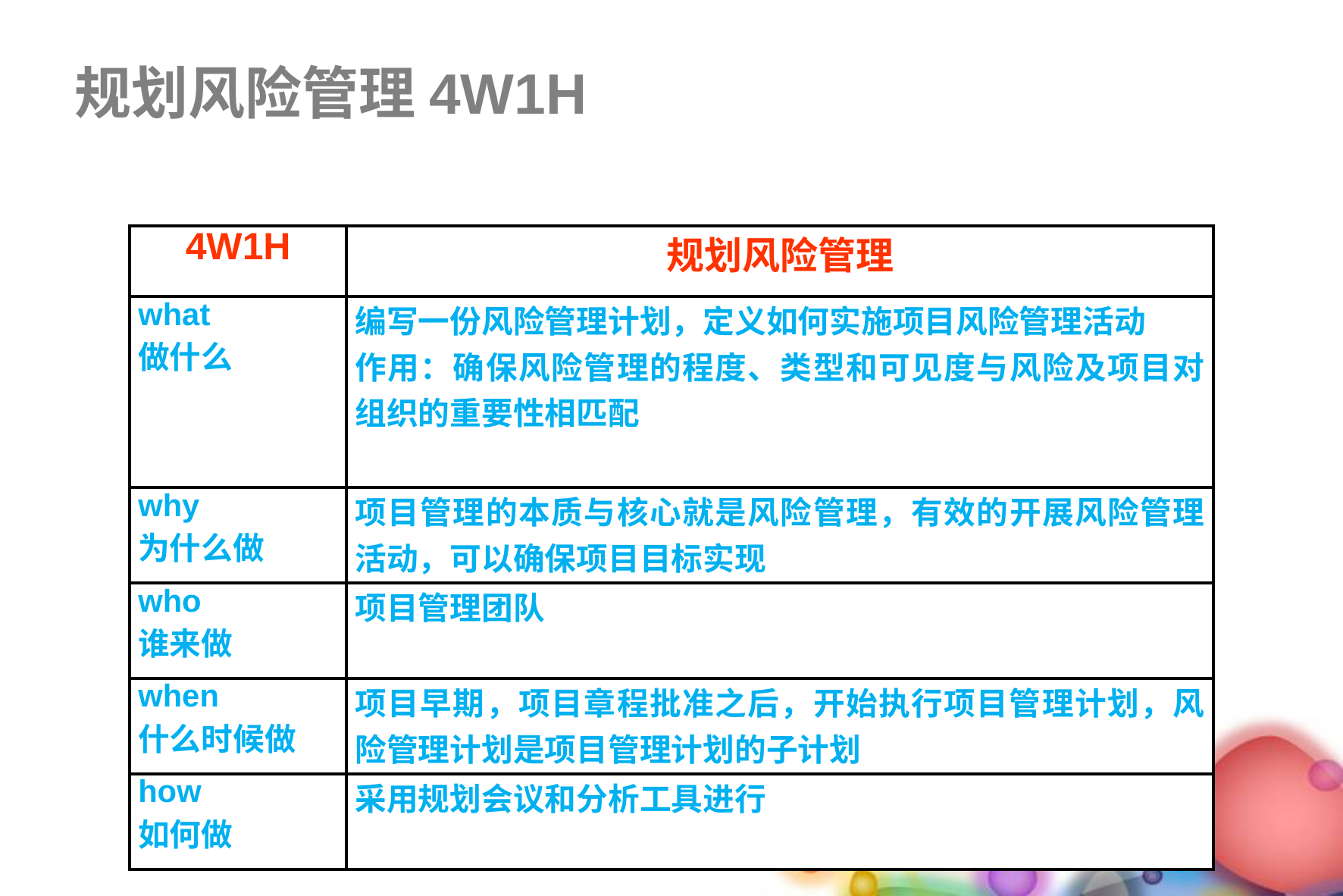

规划风险管理4W1H
| 4W1H | 规划风险管理 |
| --- | --- |
| what 做什么 | 编写一份风险管理计划，定义如何实施项目风险管理活动 作用：确保风险管理的程度、类型和可见度与风险及项目对组织的重要性相匹配 |
| why 为什么做 | 项目管理的本质与核心就是风险管理，有效的开展风险管理活动，可以确保项目目标实现 |
| who 谁来做 | 项目管理团队 |
| when 什么时候做 | 项目早期，项目章程批准之后，开始执行项目管理计划，风险管理计划是项目管理计划的子计划 |
| how 如何做 | 采用规划会议和分析工具进行 |